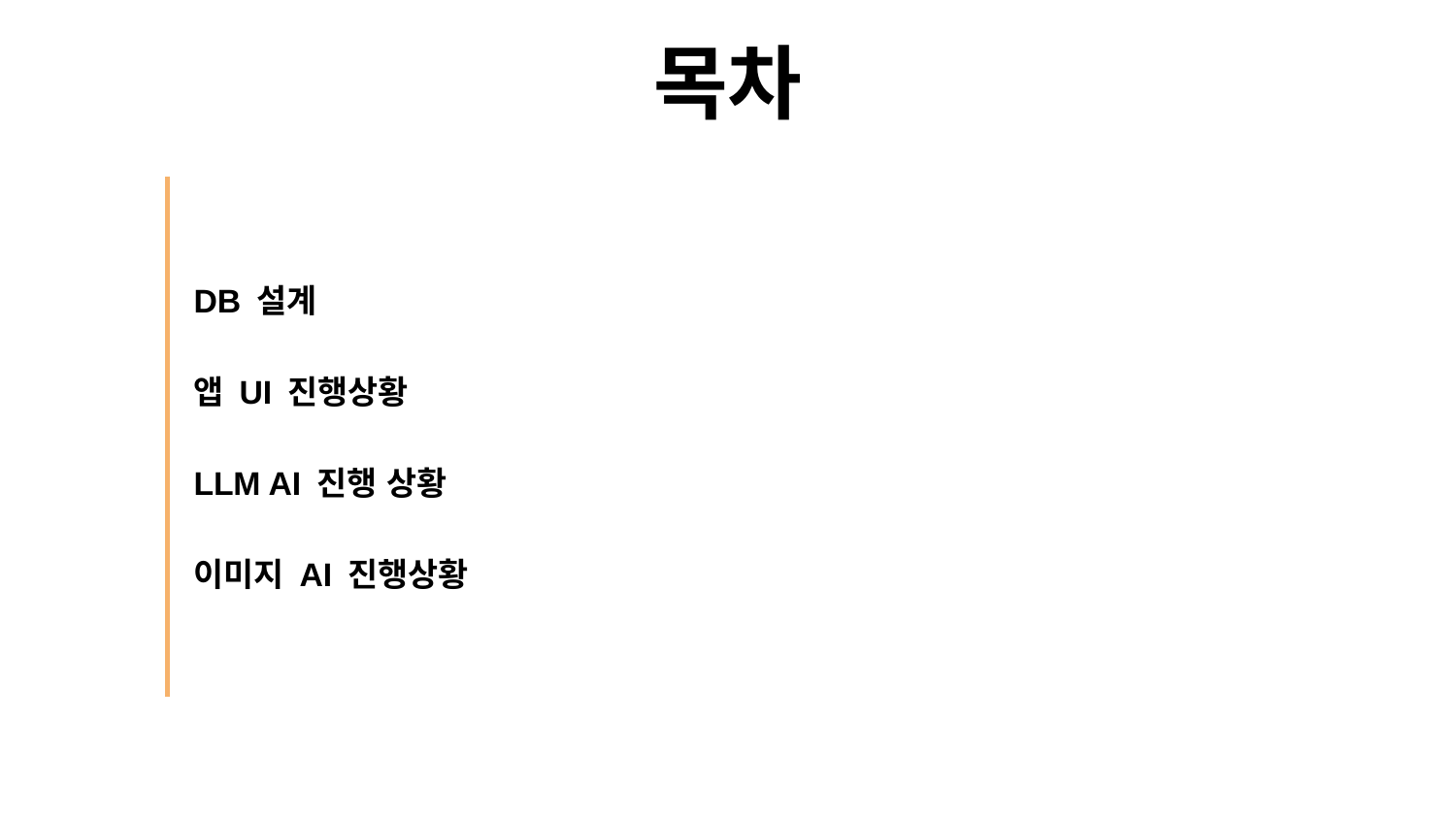

# 목차
DB 설계
앱 UI 진행상황
LLM AI 진행 상황
이미지 AI 진행상황